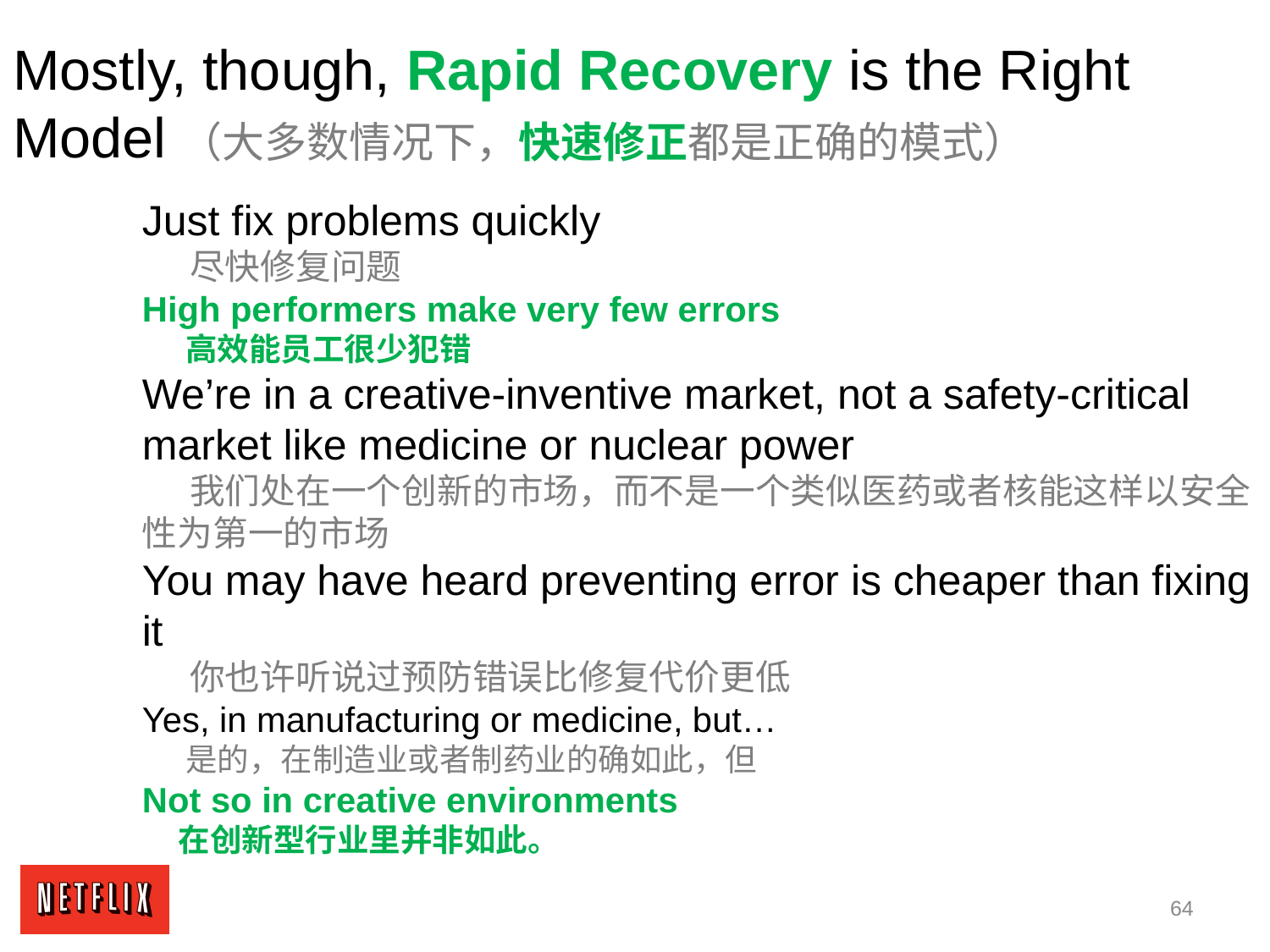

Mostly, though, Rapid Recovery is the Right Model（大多数情况下，快速修正都是正确的模式）
Just fix problems quickly
     尽快修复问题
High performers make very few errors
     高效能员工很少犯错
We’re in a creative-inventive market, not a safety-critical market like medicine or nuclear power
     我们处在一个创新的市场，而不是一个类似医药或者核能这样以安全性为第一的市场
You may have heard preventing error is cheaper than fixing it
     你也许听说过预防错误比修复代价更低
Yes, in manufacturing or medicine, but…
     是的，在制造业或者制药业的确如此，但
Not so in creative environments
    在创新型行业里并非如此。
64